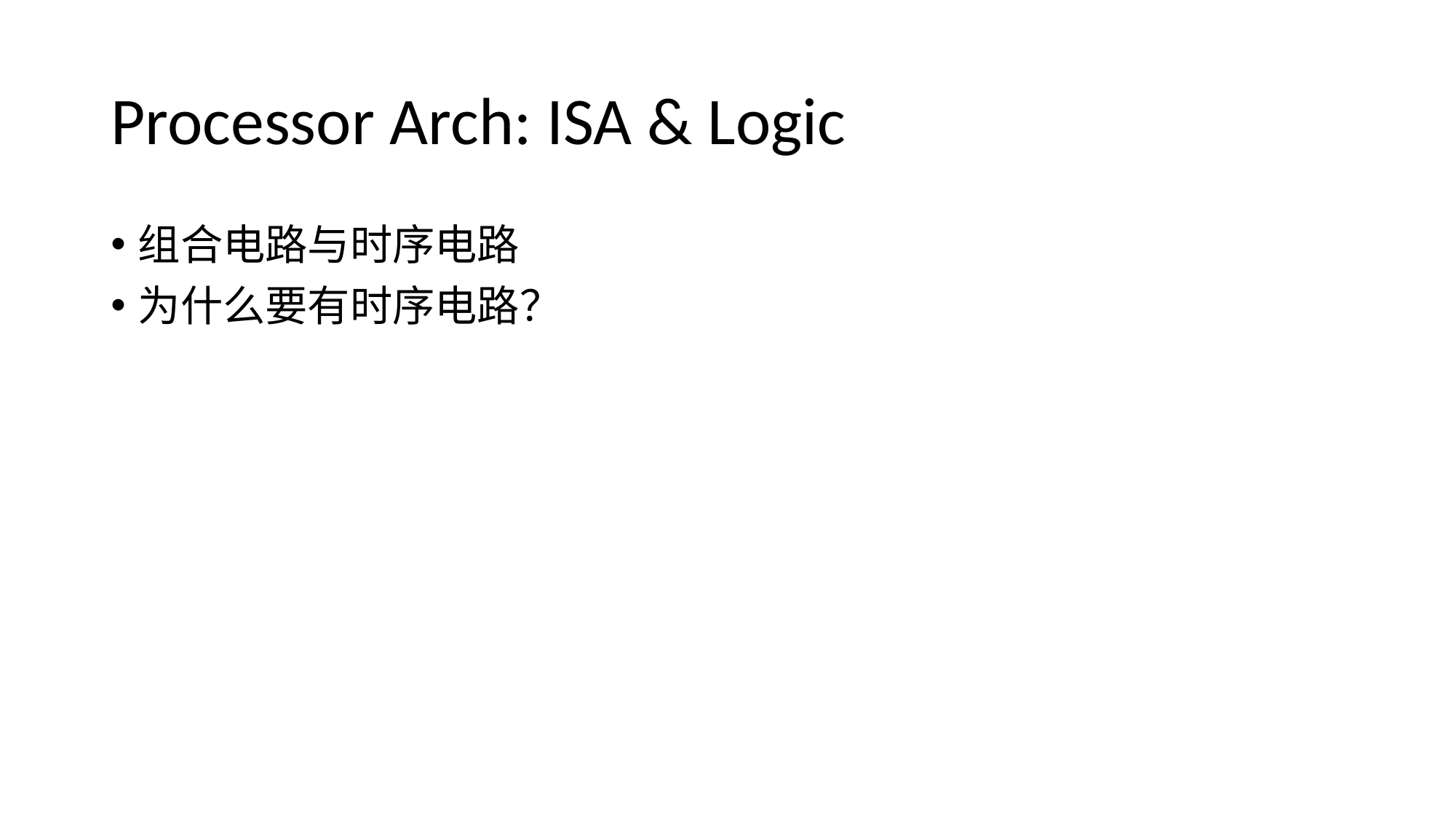

# Processor Arch: ISA & Logic
组合电路与时序电路
为什么要有时序电路？